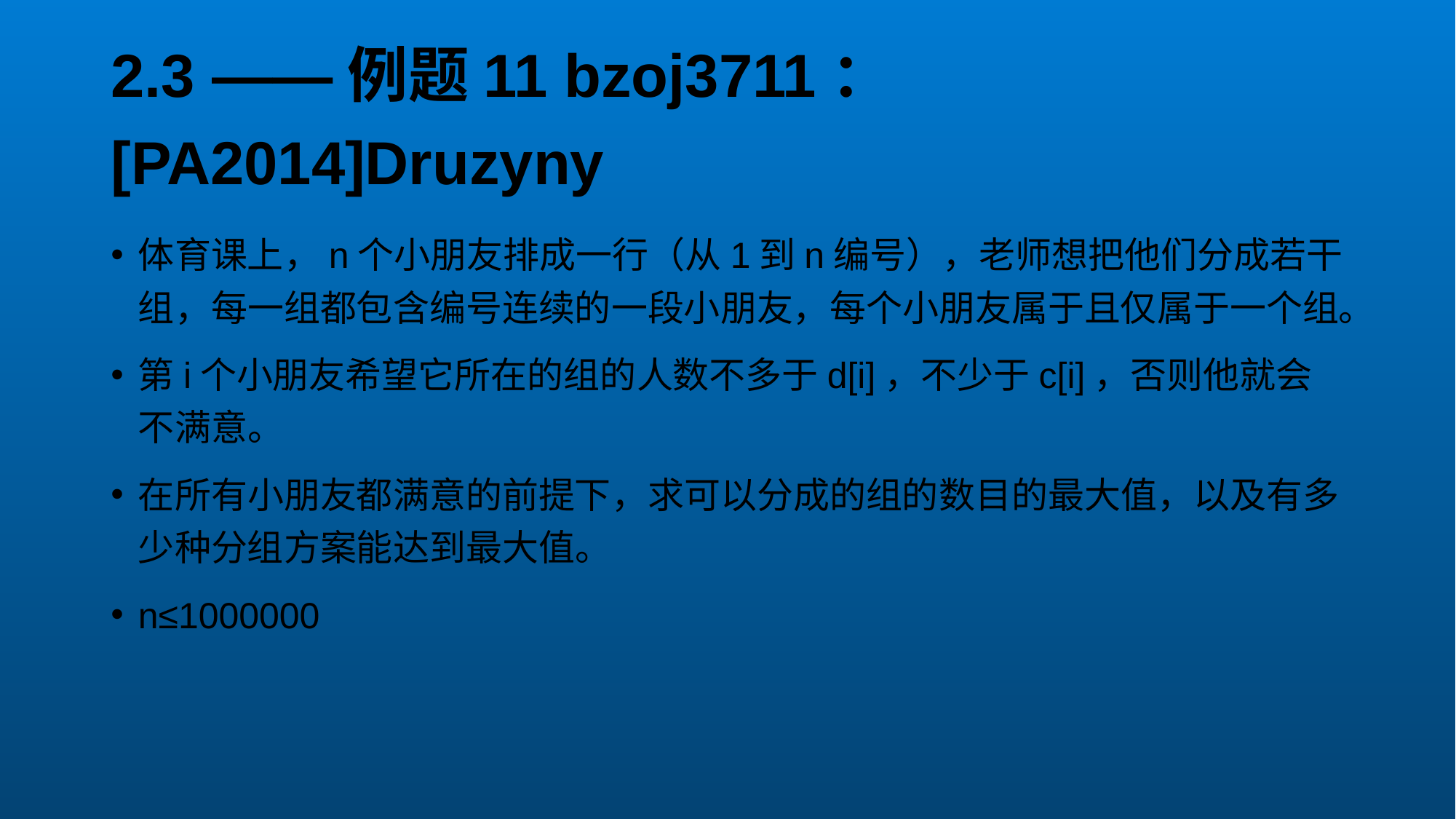

# 2.3 ——例题11 bzoj3711：[PA2014]Druzyny
体育课上，n个小朋友排成一行（从1到n编号），老师想把他们分成若干组，每一组都包含编号连续的一段小朋友，每个小朋友属于且仅属于一个组。
第i个小朋友希望它所在的组的人数不多于d[i]，不少于c[i]，否则他就会不满意。
在所有小朋友都满意的前提下，求可以分成的组的数目的最大值，以及有多少种分组方案能达到最大值。
n≤1000000